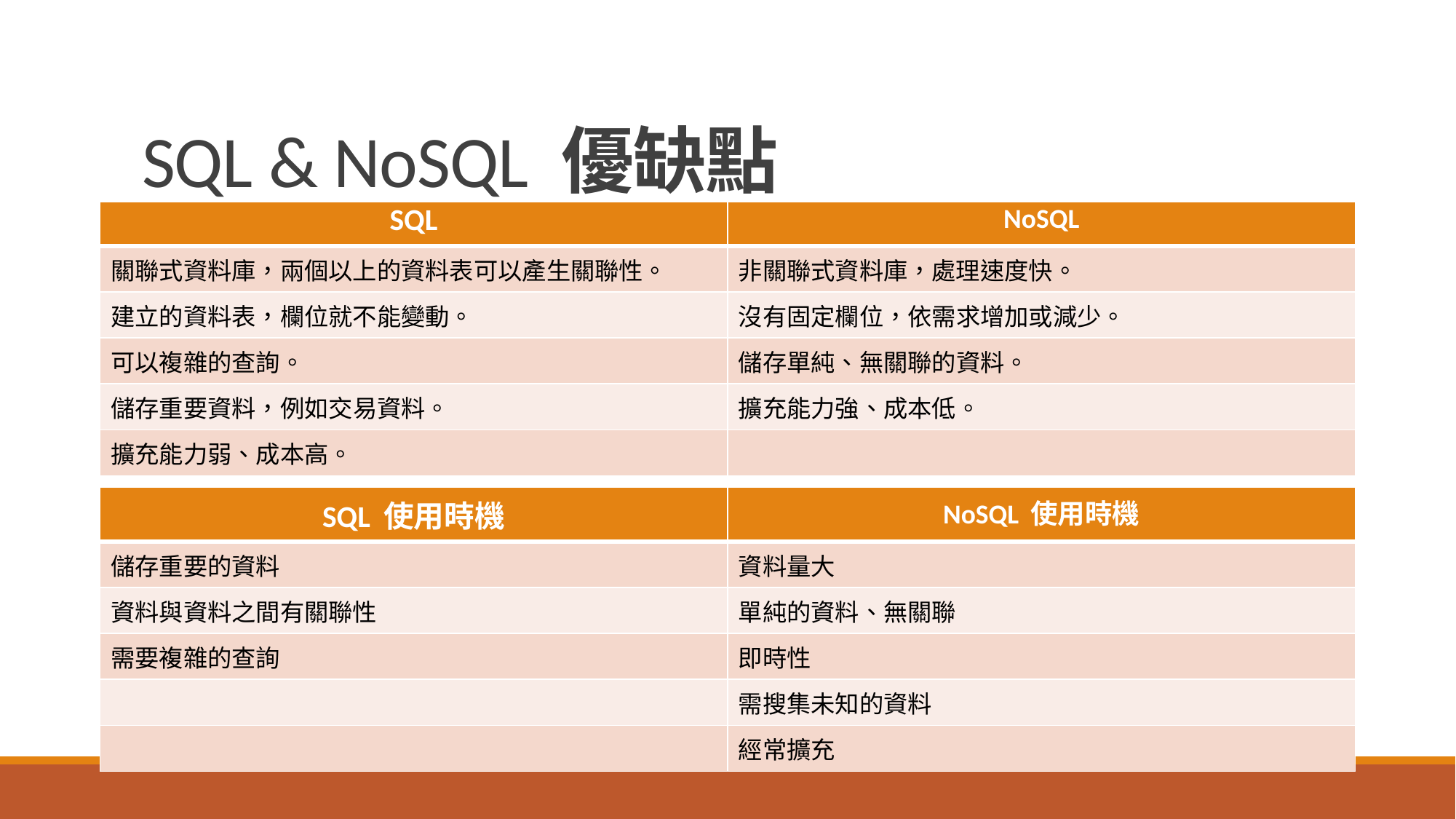

# SQL & NoSQL 優缺點
| SQL | NoSQL |
| --- | --- |
| 關聯式資料庫，兩個以上的資料表可以產生關聯性。 | 非關聯式資料庫，處理速度快。 |
| 建立的資料表，欄位就不能變動。 | 沒有固定欄位，依需求增加或減少。 |
| 可以複雜的查詢。 | 儲存單純、無關聯的資料。 |
| 儲存重要資料，例如交易資料。 | 擴充能力強、成本低。 |
| 擴充能力弱、成本高。 |  |
| SQL 使用時機 | NoSQL 使用時機 |
| --- | --- |
| 儲存重要的資料 | 資料量大 |
| 資料與資料之間有關聯性 | 單純的資料、無關聯 |
| 需要複雜的查詢 | 即時性 |
|  | 需搜集未知的資料 |
|  | 經常擴充 |